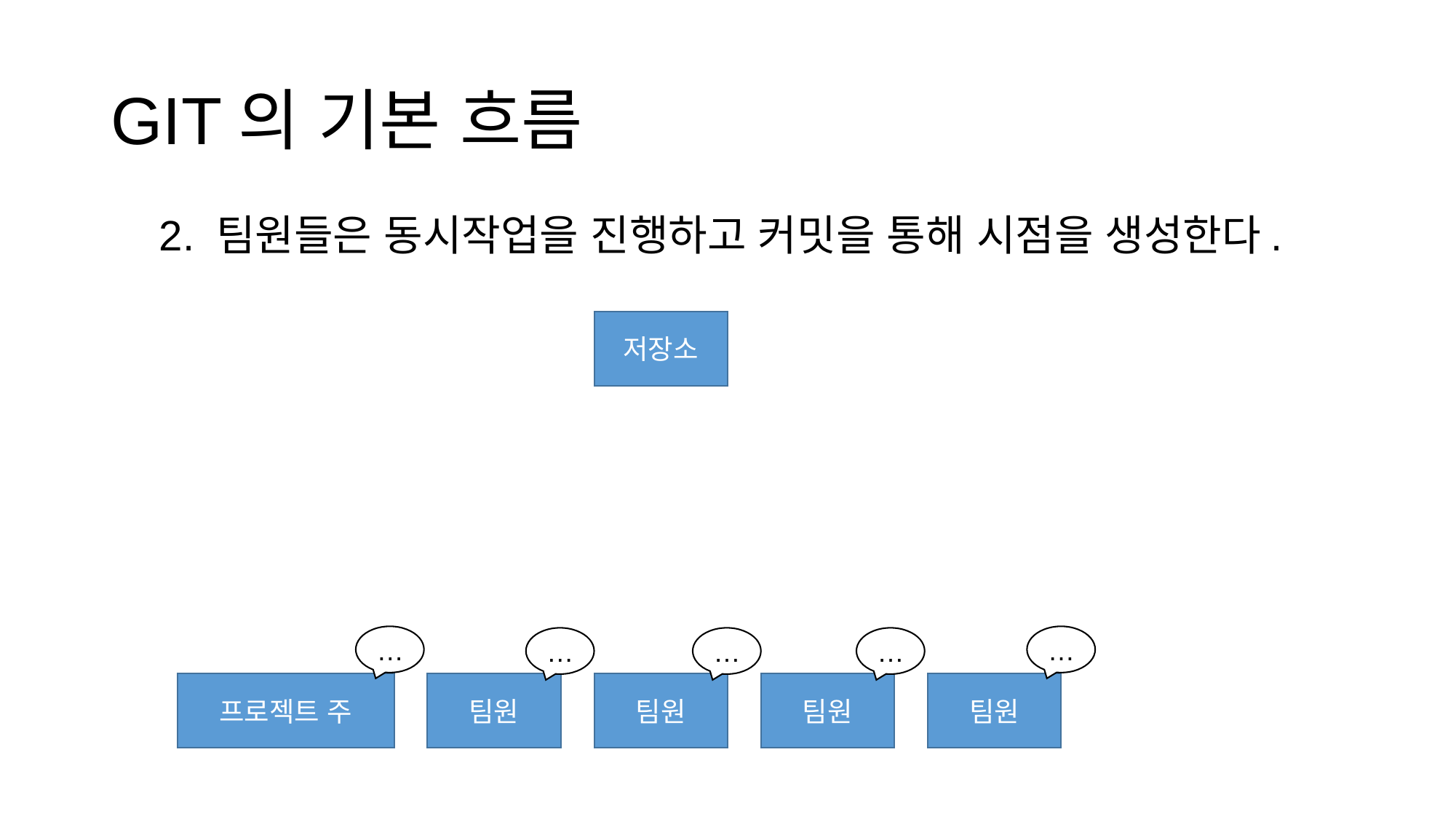

# GIT의 기본 흐름
2. 팀원들은 동시작업을 진행하고 커밋을 통해 시점을 생성한다.
저장소

출처: http://blog.eairship.kr/129?category=442691 [누구나가 다 이해할 수 있는 프로그래밍 첫걸음]
…
…
…
…
…
프로젝트 주
팀원
팀원
팀원
팀원